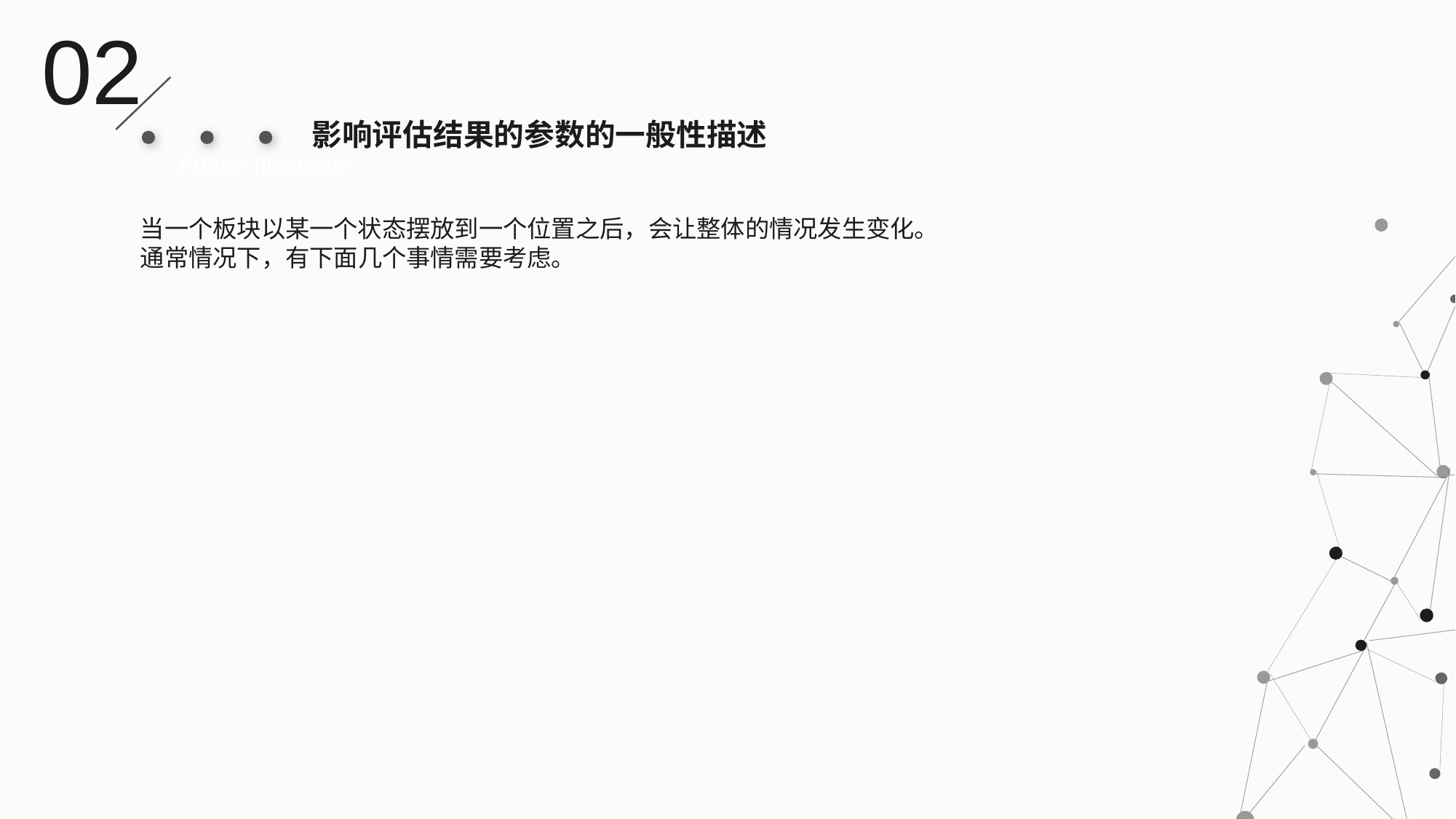

02
影响评估结果的参数的一般性描述

Adobe Illustrator
当一个板块以某一个状态摆放到一个位置之后，会让整体的情况发生变化。
通常情况下，有下面几个事情需要考虑。

### Chart

| Category |
|---|